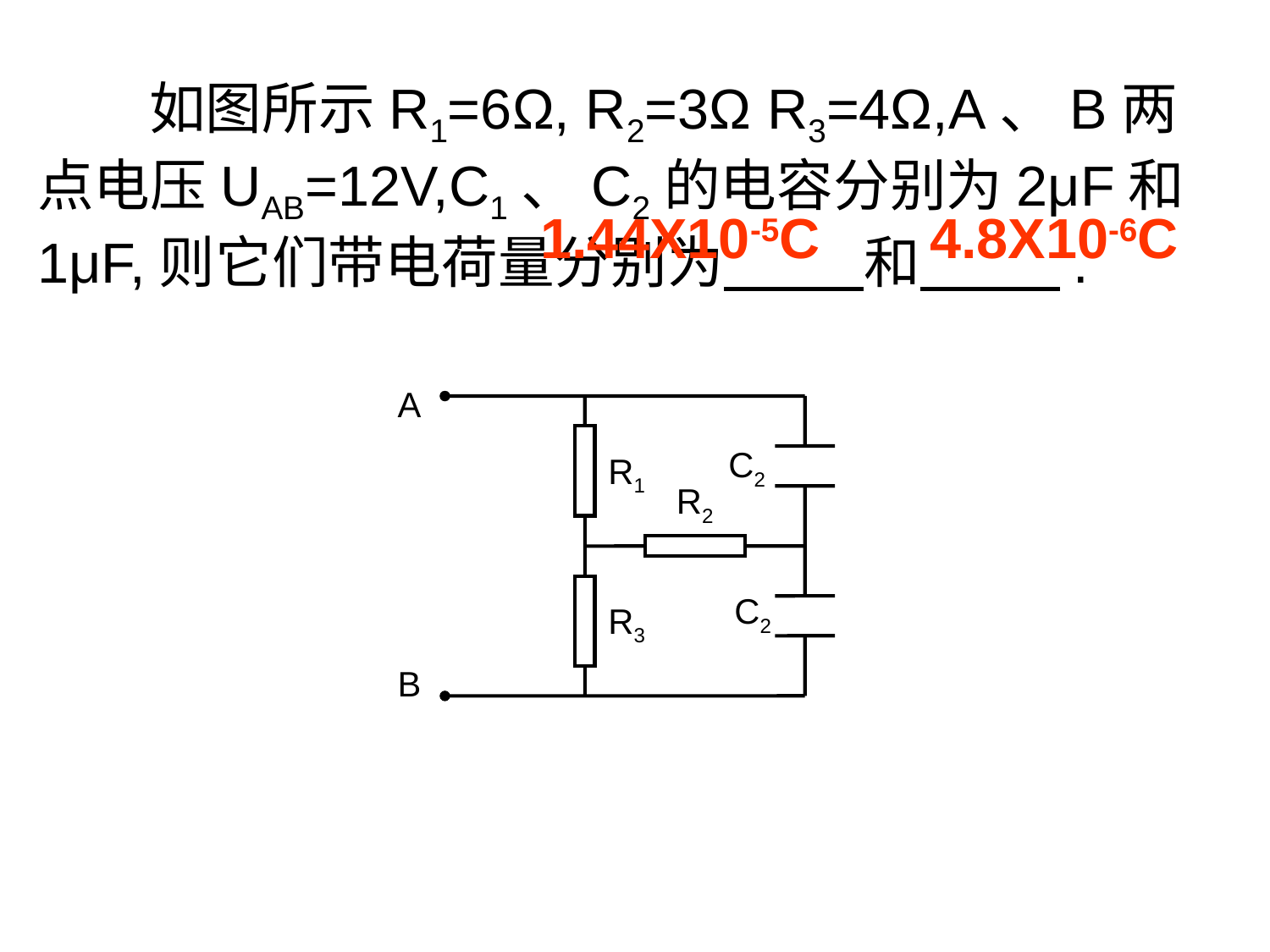

如图所示R1=6Ω, R2=3Ω R3=4Ω,A、B两点电压UAB=12V,C1、C2的电容分别为2μF和1μF,则它们带电荷量分别为           和           .
1.44X10-5C
4.8X10-6C
A

C2
R1

R2

C2
R3

B